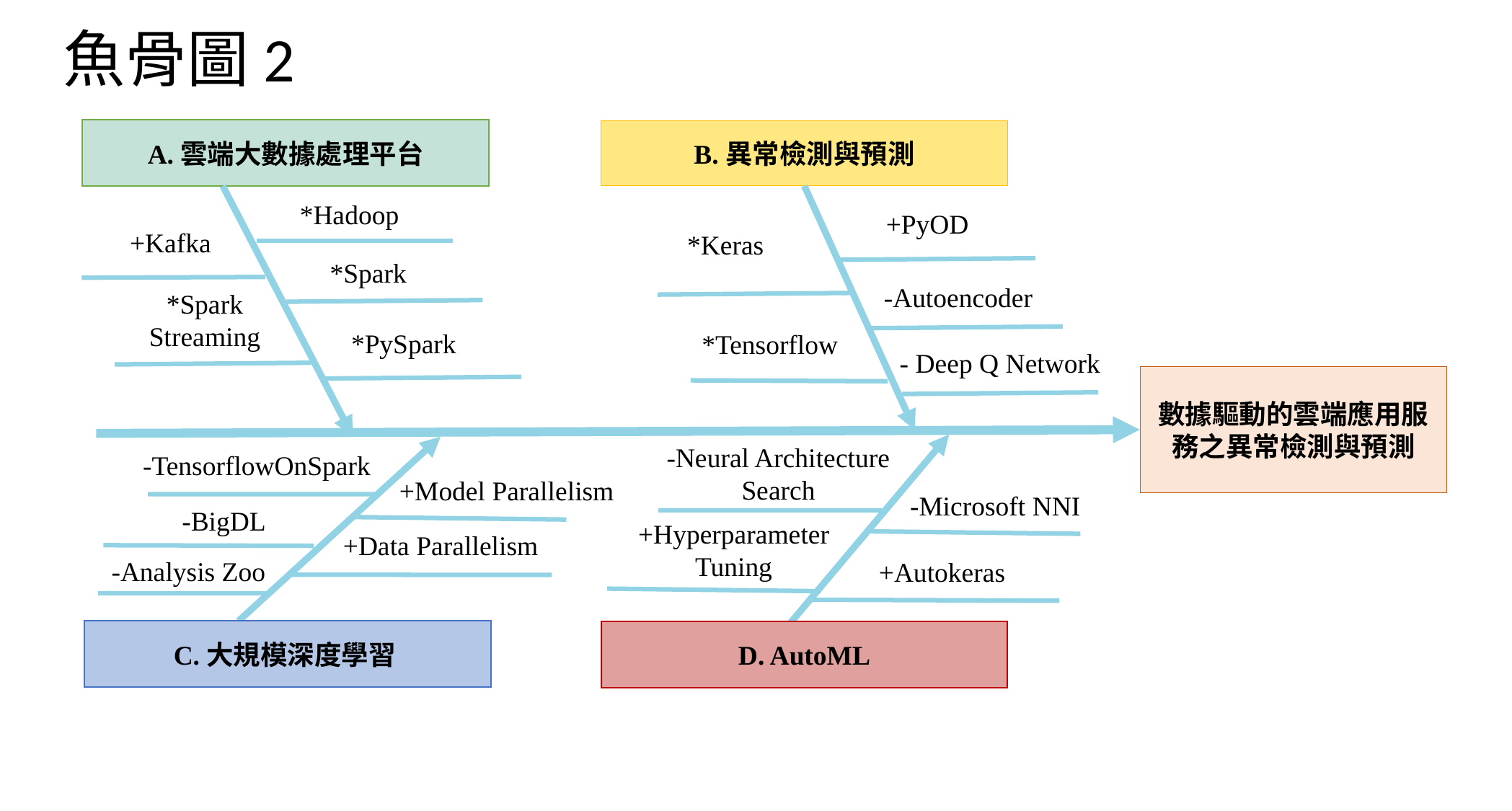

# 魚骨圖2
A.雲端大數據處理平台
B.異常檢測與預測
*Hadoop
+Kafka
*Spark
*Spark Streaming
*PySpark
數據驅動的雲端應用服務之異常檢測與預測
-Neural Architecture Search
-Microsoft NNI
+Autokeras
C.大規模深度學習
D. AutoML
+Hyperparameter Tuning
+PyOD
*Keras
-Autoencoder
*Tensorflow
- Deep Q Network
-TensorflowOnSpark
+Model Parallelism
-BigDL
+Data Parallelism
-Analysis Zoo